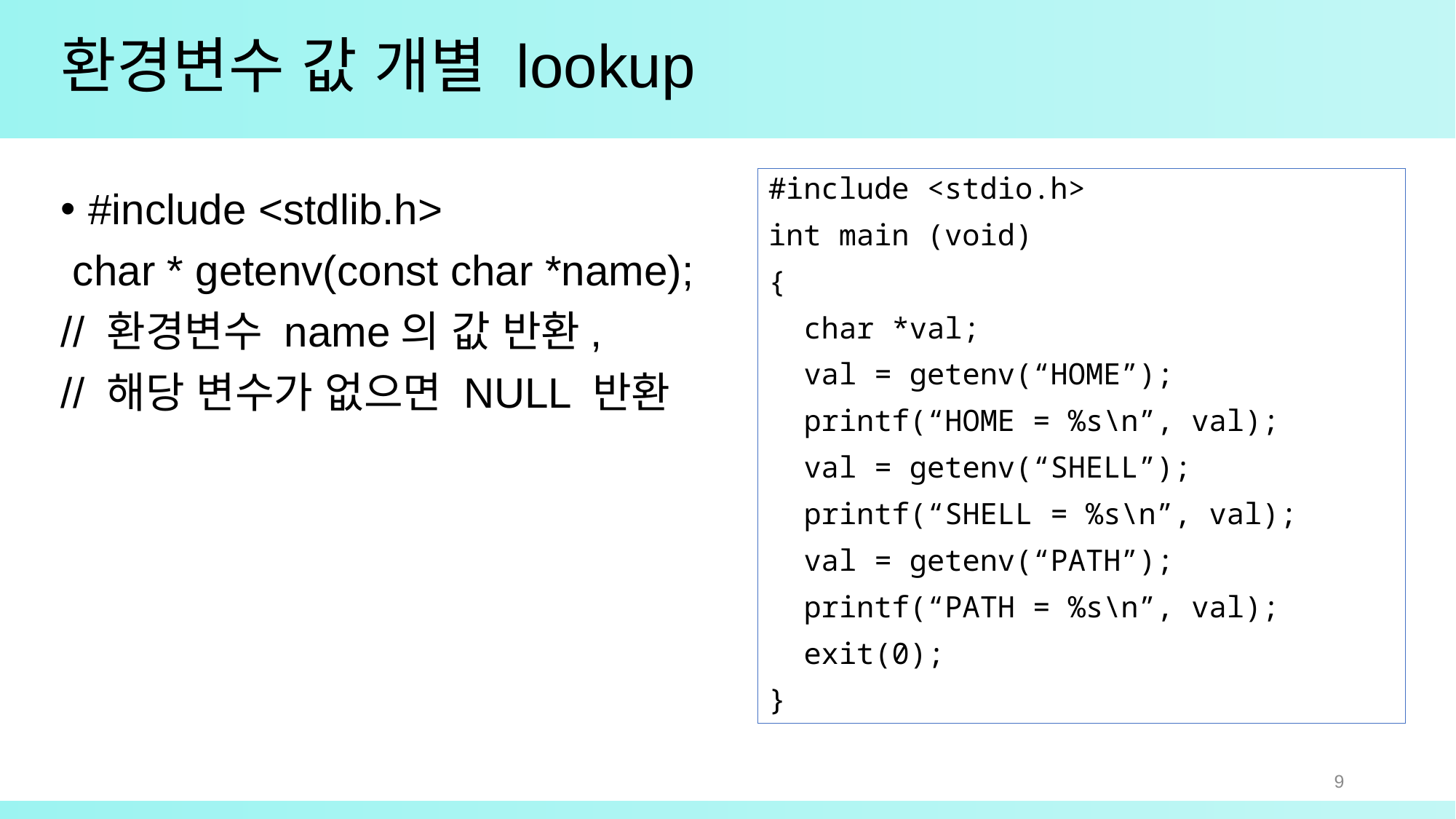

# 환경변수 값 개별 lookup
#include <stdio.h>
int main (void)
{
  char *val;
  val = getenv(“HOME”);
  printf(“HOME = %s\n”, val);
  val = getenv(“SHELL”);
  printf(“SHELL = %s\n”, val);
  val = getenv(“PATH”);
  printf(“PATH = %s\n”, val);
  exit(0);
}
#include <stdlib.h>
 char * getenv(const char *name);
// 환경변수 name의 값 반환,
// 해당 변수가 없으면 NULL 반환
9